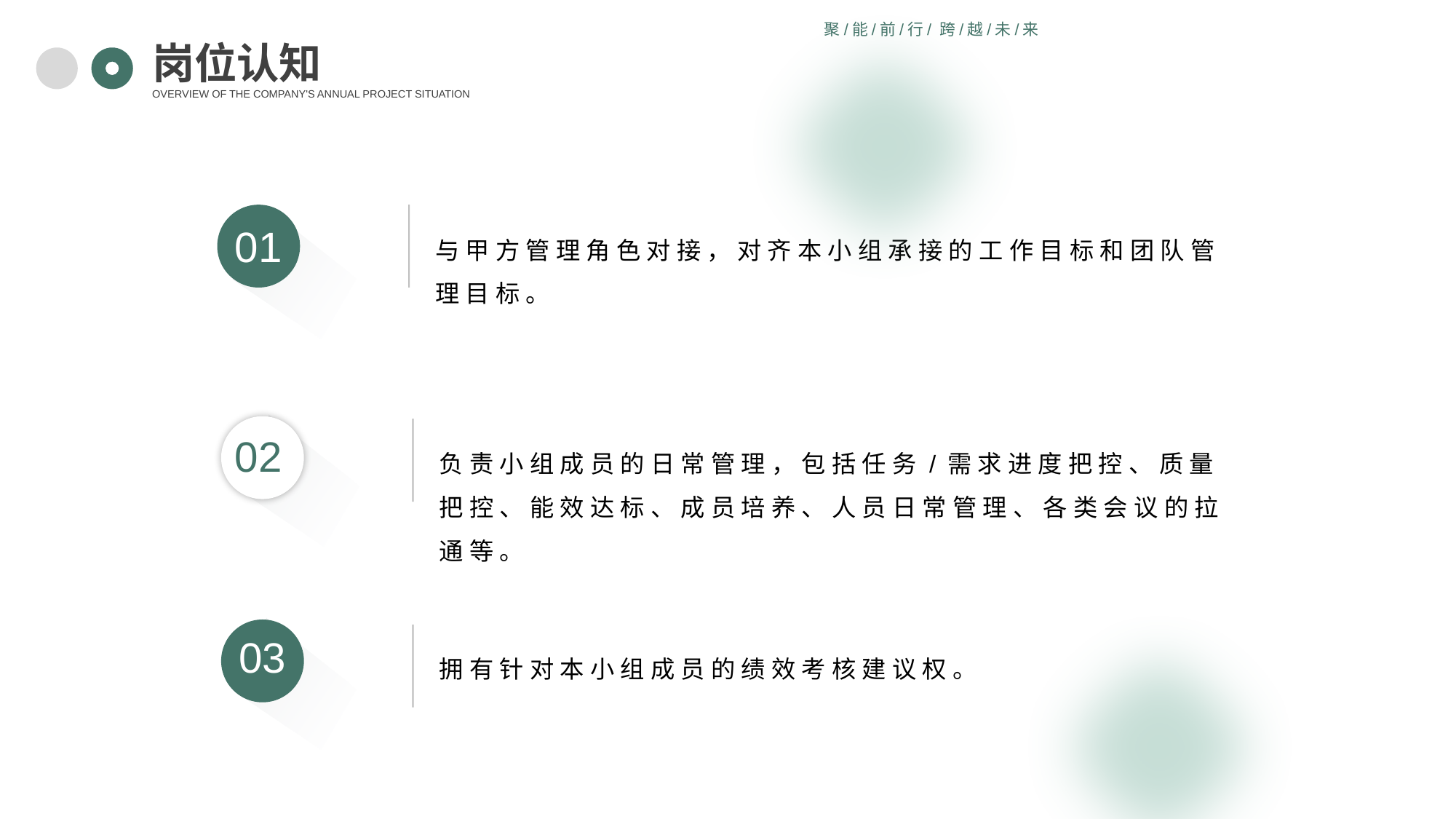

聚/能/前/行/ 跨/越/未/来
岗位认知

OVERVIEW OF THE COMPANY'S ANNUAL PROJECT SITUATION

01
与甲方管理角色对接，对齐本小组承接的工作目标和团队管理目标。

02
负责小组成员的日常管理，包括任务/需求进度把控、质量把控、能效达标、成员培养、人员日常管理、各类会议的拉通等。

03
拥有针对本小组成员的绩效考核建议权。